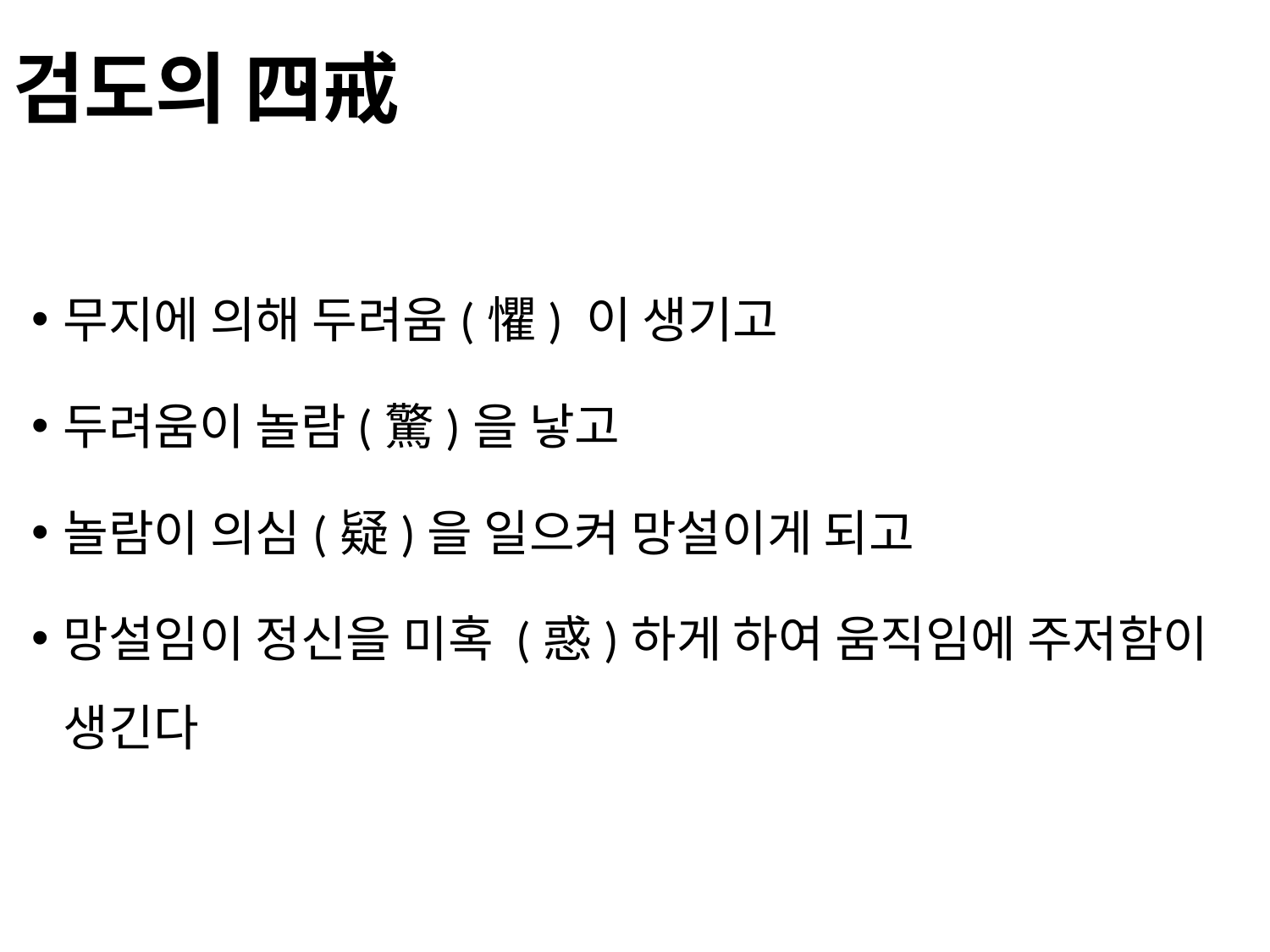

# 검도의 四戒
무지에 의해 두려움(懼) 이 생기고
두려움이 놀람(驚)을 낳고
놀람이 의심(疑)을 일으켜 망설이게 되고
망설임이 정신을 미혹 (惑)하게 하여 움직임에 주저함이 생긴다